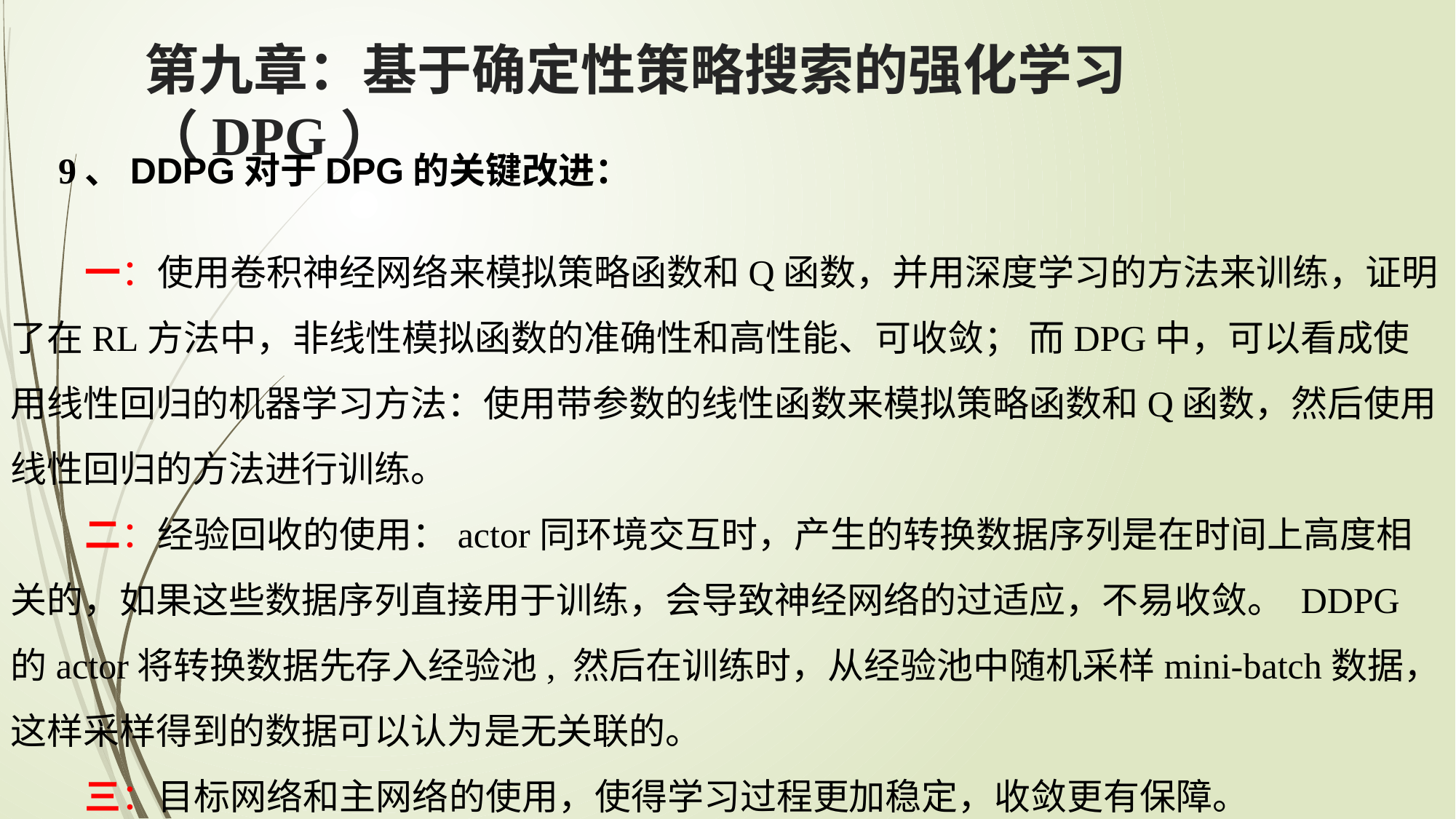

第九章：基于确定性策略搜索的强化学习（DPG）
9、DDPG对于DPG的关键改进：
        一：使用卷积神经网络来模拟策略函数和Q函数，并用深度学习的方法来训练，证明了在RL方法中，非线性模拟函数的准确性和高性能、可收敛； 而DPG中，可以看成使用线性回归的机器学习方法：使用带参数的线性函数来模拟策略函数和Q函数，然后使用线性回归的方法进行训练。
        二：经验回收的使用：actor同环境交互时，产生的转换数据序列是在时间上高度相关的，如果这些数据序列直接用于训练，会导致神经网络的过适应，不易收敛。 DDPG的actor将转换数据先存入经验池, 然后在训练时，从经验池中随机采样mini-batch数据，这样采样得到的数据可以认为是无关联的。
        三：目标网络和主网络的使用，使得学习过程更加稳定，收敛更有保障。